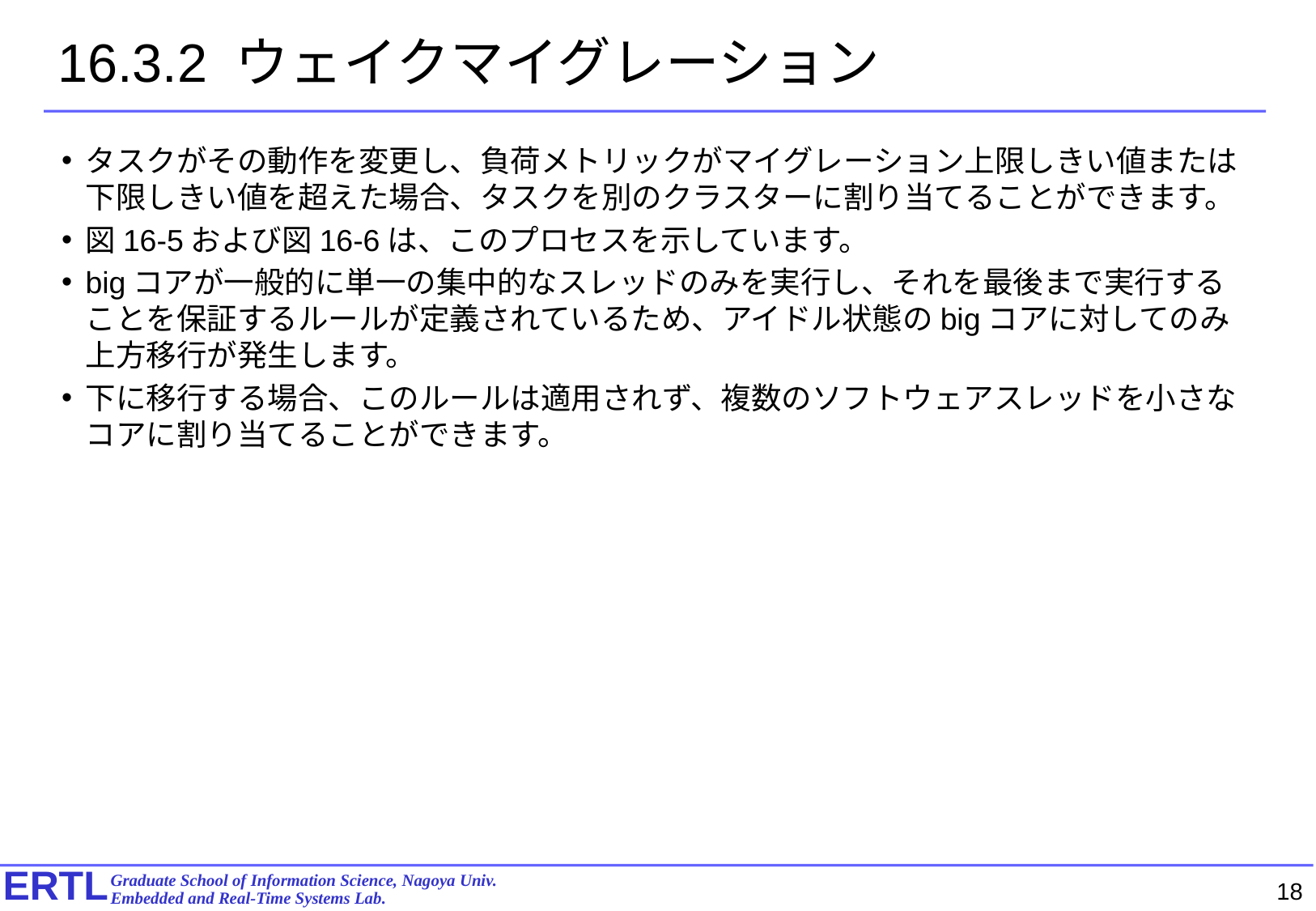

# 16.3.2 ウェイクマイグレーション
タスクがその動作を変更し、負荷メトリックがマイグレーション上限しきい値または下限しきい値を超えた場合、タスクを別のクラスターに割り当てることができます。
図16-5および図16-6は、このプロセスを示しています。
bigコアが一般的に単一の集中的なスレッドのみを実行し、それを最後まで実行することを保証するルールが定義されているため、アイドル状態のbigコアに対してのみ上方移行が発生します。
下に移行する場合、このルールは適用されず、複数のソフトウェアスレッドを小さなコアに割り当てることができます。
18